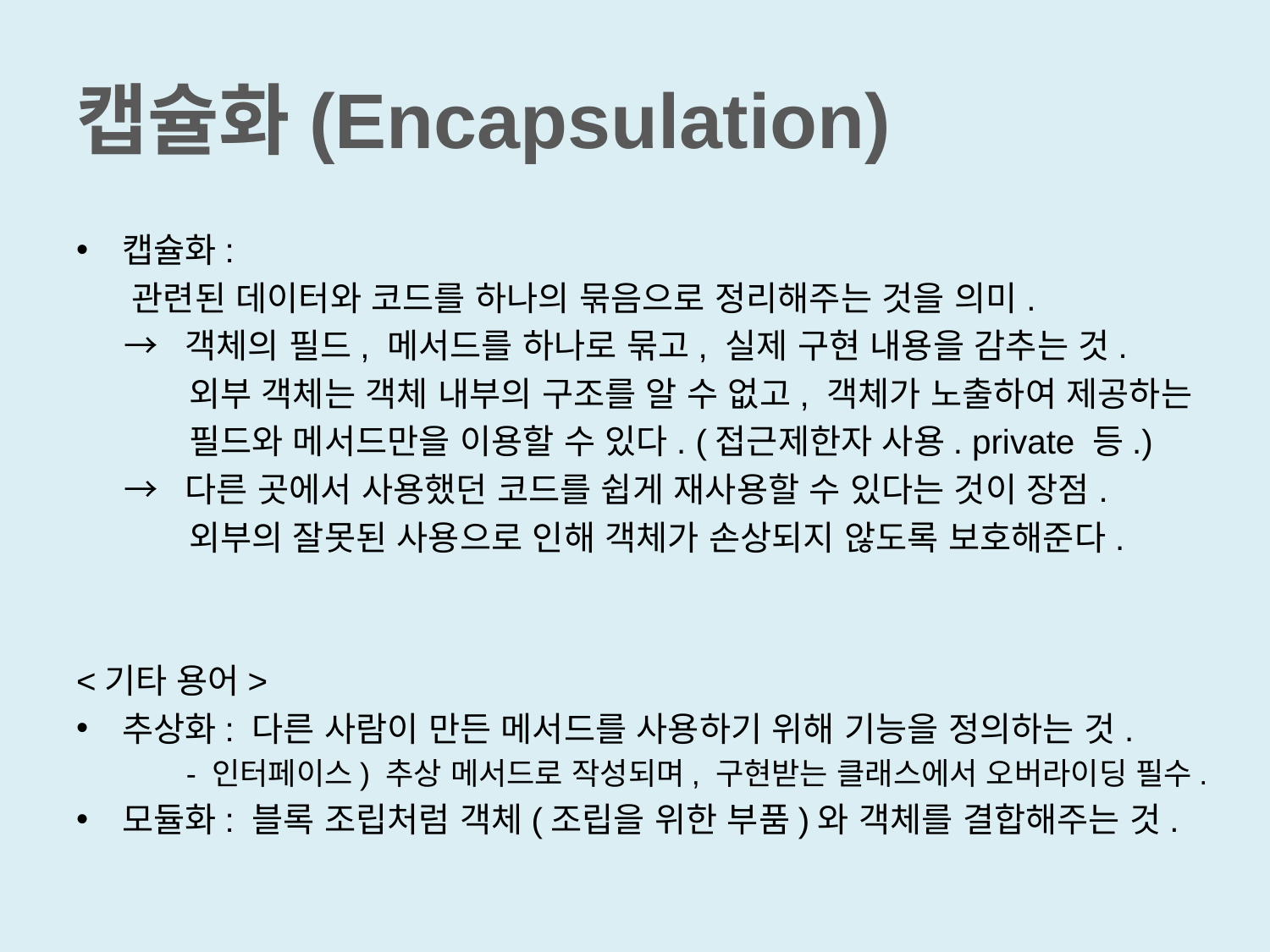

# 캡슐화(Encapsulation)
캡슐화:
     관련된 데이터와 코드를 하나의 묶음으로 정리해주는 것을 의미.
     →  객체의 필드, 메서드를 하나로 묶고, 실제 구현 내용을 감추는 것.
           외부 객체는 객체 내부의 구조를 알 수 없고, 객체가 노출하여 제공하는
           필드와 메서드만을 이용할 수 있다. (접근제한자 사용. private 등.)
     →  다른 곳에서 사용했던 코드를 쉽게 재사용할 수 있다는 것이 장점.
           외부의 잘못된 사용으로 인해 객체가 손상되지 않도록 보호해준다.

<기타 용어>
추상화: 다른 사람이 만든 메서드를 사용하기 위해 기능을 정의하는 것.
             - 인터페이스) 추상 메서드로 작성되며, 구현받는 클래스에서 오버라이딩 필수.
모듈화: 블록 조립처럼 객체(조립을 위한 부품)와 객체를 결합해주는 것.